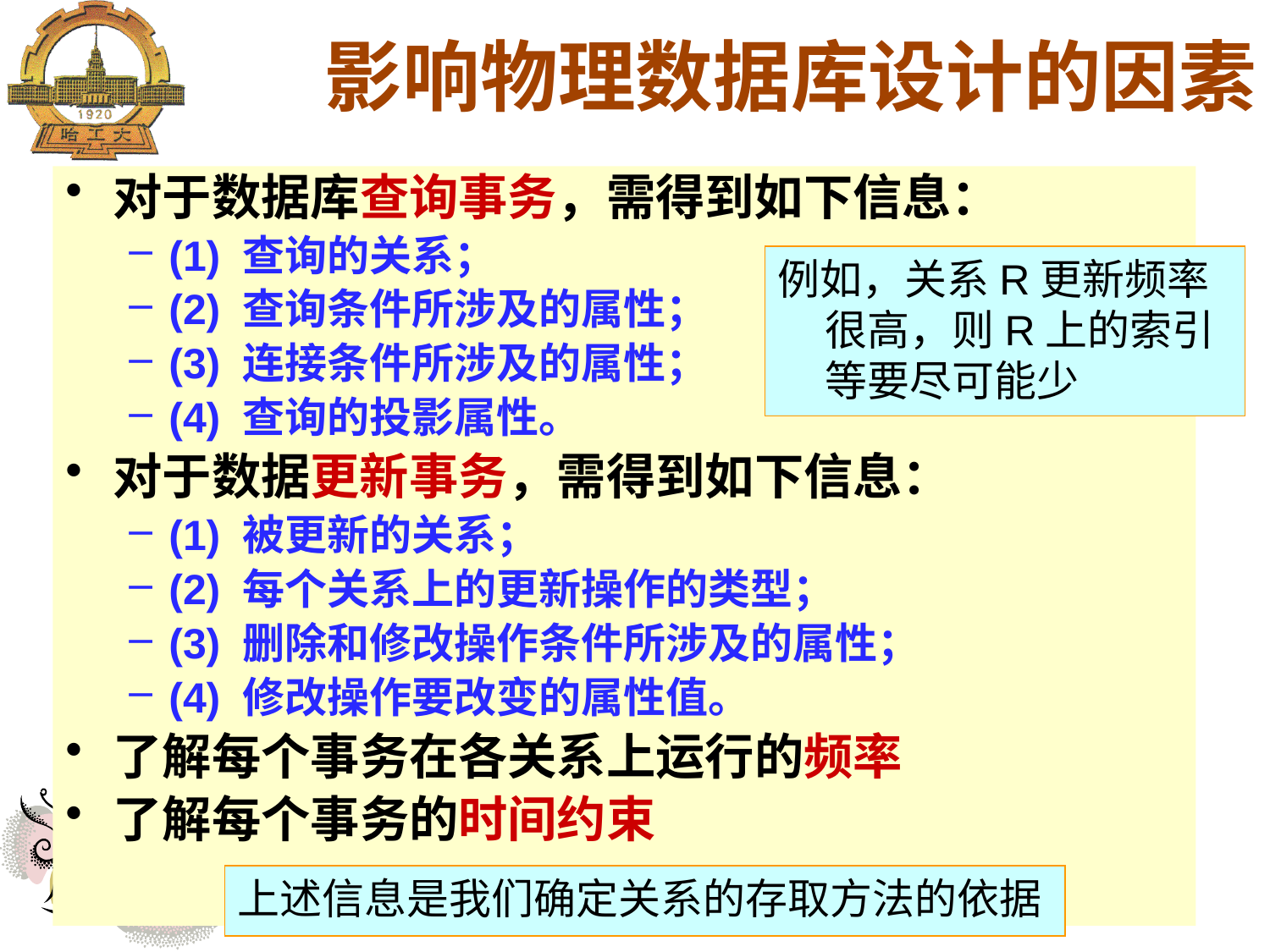

# 影响物理数据库设计的因素
对于数据库查询事务，需得到如下信息：
(1) 查询的关系；
(2) 查询条件所涉及的属性；
(3) 连接条件所涉及的属性；
(4) 查询的投影属性。
对于数据更新事务，需得到如下信息：
(1) 被更新的关系；
(2) 每个关系上的更新操作的类型；
(3) 删除和修改操作条件所涉及的属性；
(4) 修改操作要改变的属性值。
了解每个事务在各关系上运行的频率
了解每个事务的时间约束
例如，关系R更新频率很高，则R上的索引等要尽可能少
上述信息是我们确定关系的存取方法的依据